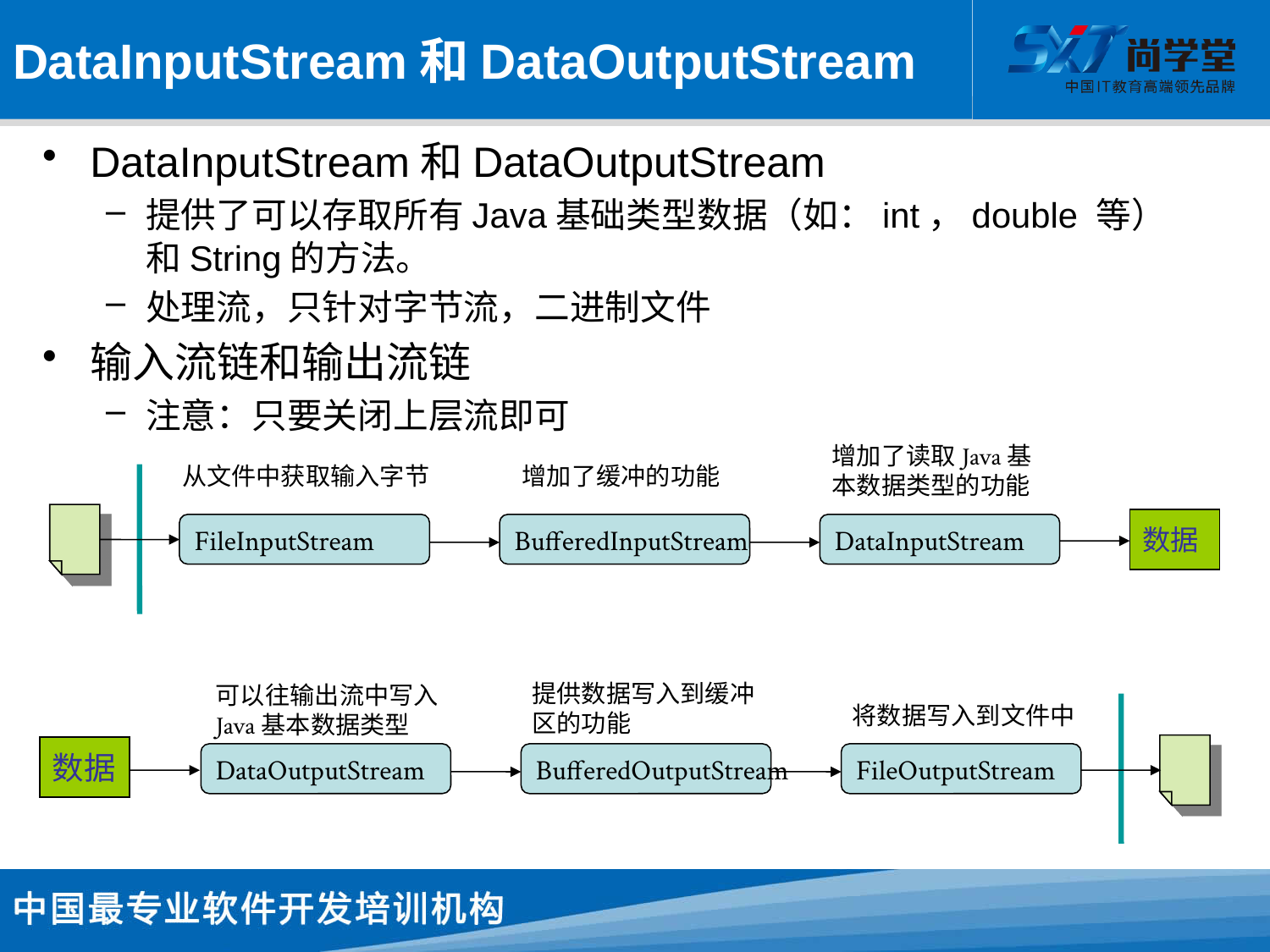

# DataInputStream和DataOutputStream
DataInputStream和DataOutputStream
提供了可以存取所有Java基础类型数据（如：int，double 等）和String的方法。
处理流，只针对字节流，二进制文件
输入流链和输出流链
注意：只要关闭上层流即可

增加了读取Java基本数据类型的功能
从文件中获取输入字节
增加了缓冲的功能

数据
FileInputStream
BufferedInputStream
DataInputStream

提供数据写入到缓冲区的功能
可以往输出流中写入Java基本数据类型
将数据写入到文件中

数据
DataOutputStream
BufferedOutputStream
FileOutputStream